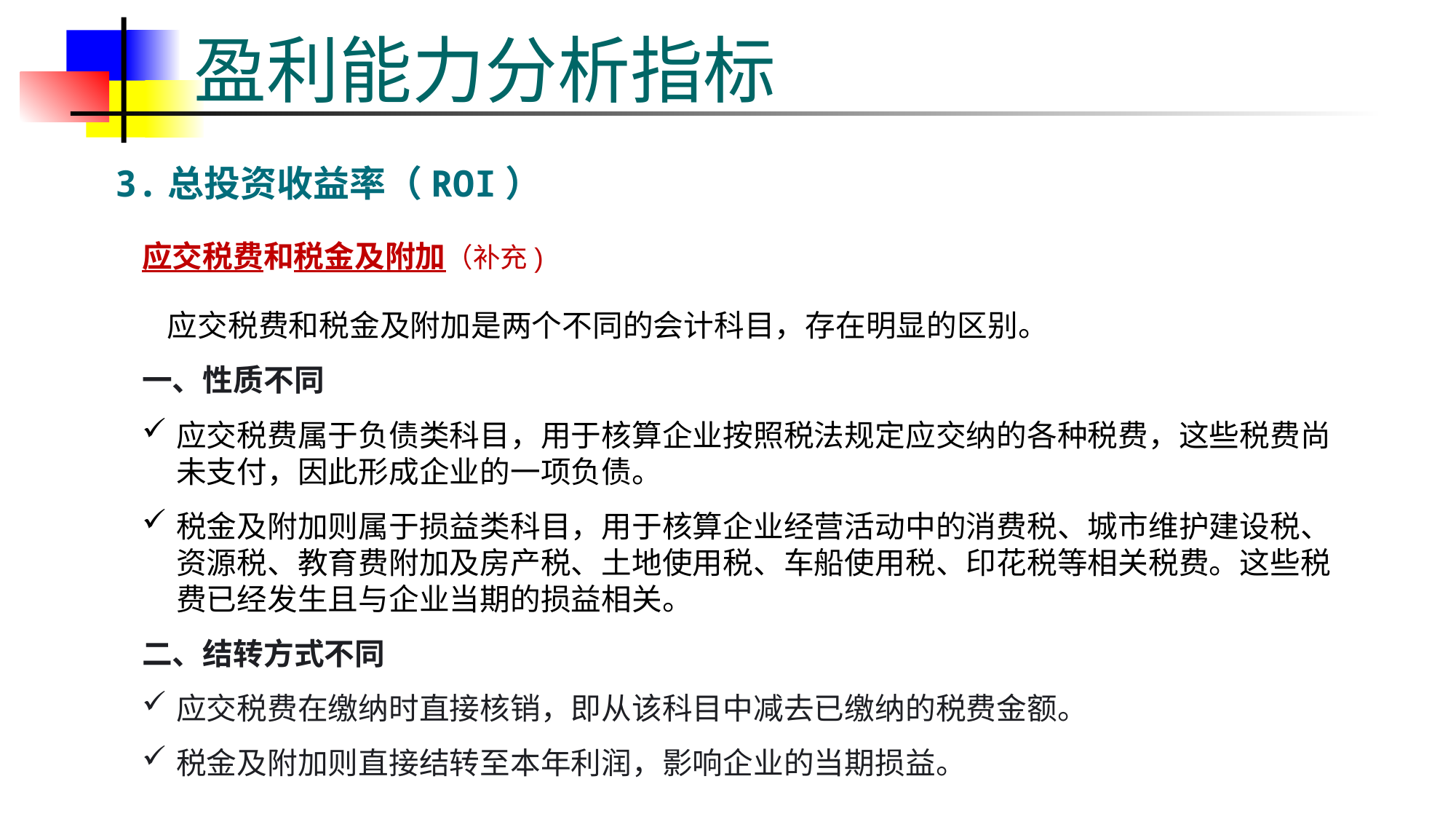

# 盈利能力分析指标
3.总投资收益率（ROI）
应交税费和税金及附加（补充)

   应交税费和税金及附加是两个不同的会计科目，存在明显的区别。
一、性质不同
应交税费属于负债类科目，用于核算企业按照税法规定应交纳的各种税费，这些税费尚未支付，因此形成企业的一项负债。
税金及附加则属于损益类科目，用于核算企业经营活动中的消费税、城市维护建设税、资源税、教育费附加及房产税、土地使用税、车船使用税、印花税等相关税费。这些税费已经发生且与企业当期的损益相关。
二、结转方式不同
应交税费在缴纳时直接核销，即从该科目中减去已缴纳的税费金额。
税金及附加则直接结转至本年利润，影响企业的当期损益。